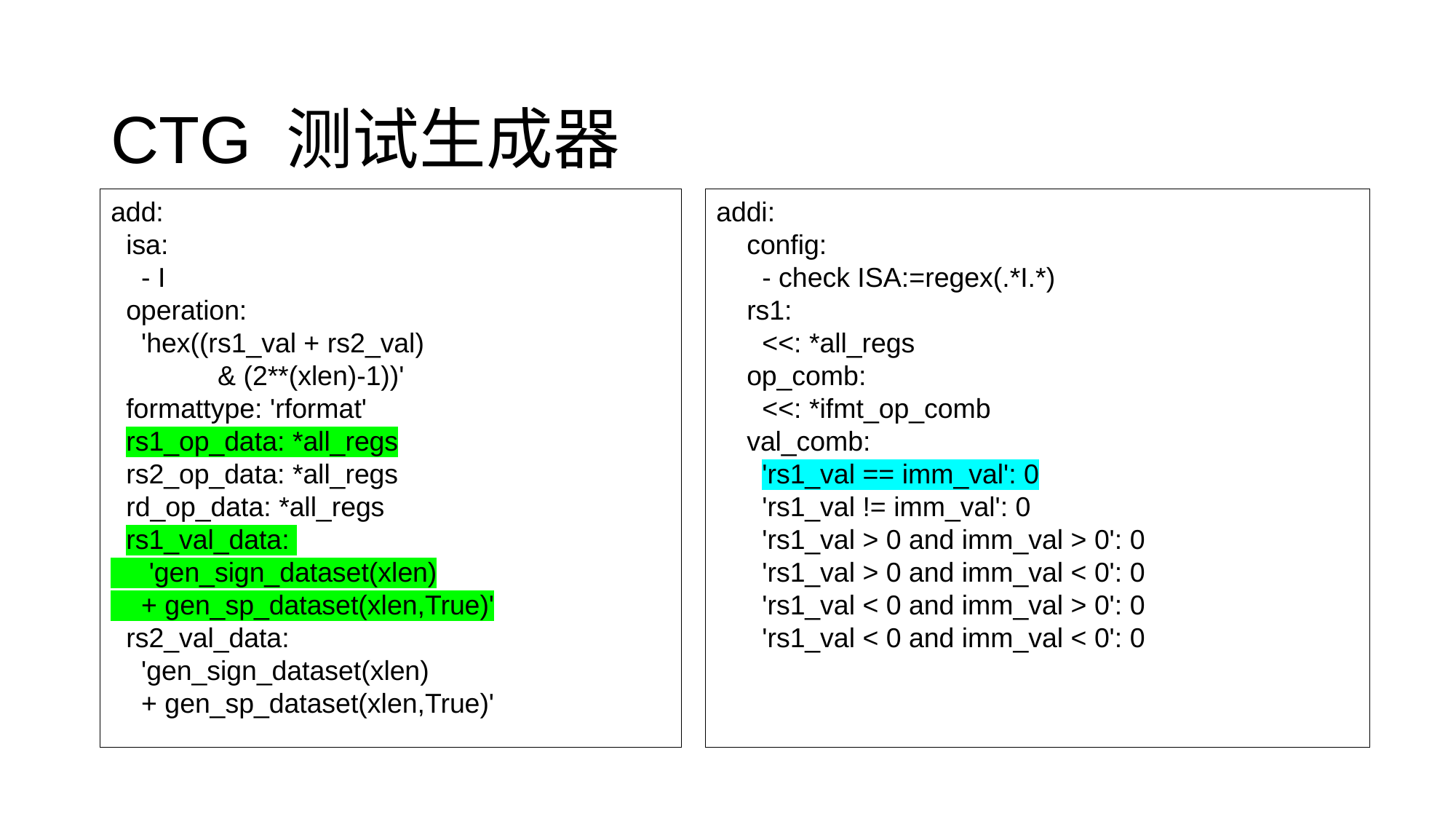

# CTG 测试生成器
add:
  isa:
    - I
  operation:
    'hex((rs1_val + rs2_val)
              & (2**(xlen)-1))'
  formattype: 'rformat'
  rs1_op_data: *all_regs
  rs2_op_data: *all_regs
  rd_op_data: *all_regs
  rs1_val_data:
     'gen_sign_dataset(xlen)
    + gen_sp_dataset(xlen,True)'
  rs2_val_data:
    'gen_sign_dataset(xlen)
    + gen_sp_dataset(xlen,True)'
addi:    config:       - check ISA:=regex(.*I.*)    rs1:       <<: *all_regs    op_comb:       <<: *ifmt_op_comb    val_comb:
      'rs1_val == imm_val': 0
      'rs1_val != imm_val': 0
      'rs1_val > 0 and imm_val > 0': 0
      'rs1_val > 0 and imm_val < 0': 0
      'rs1_val < 0 and imm_val > 0': 0
      'rs1_val < 0 and imm_val < 0': 0